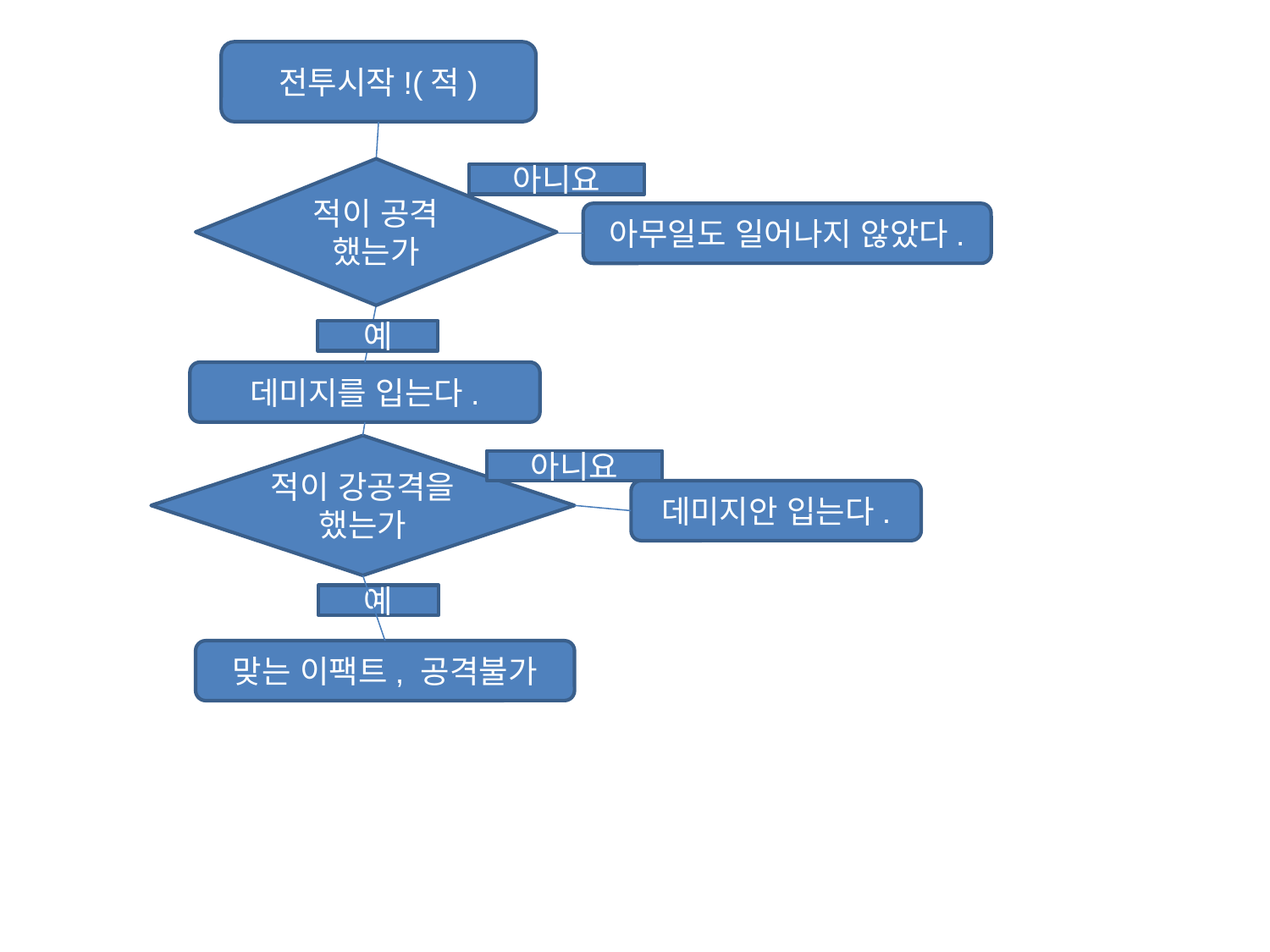

전투시작!(적)
적이 공격 했는가
아니요
아무일도 일어나지 않았다.
예
데미지를 입는다.
적이 강공격을 했는가
아니요
데미지안 입는다.
예
맞는 이팩트, 공격불가